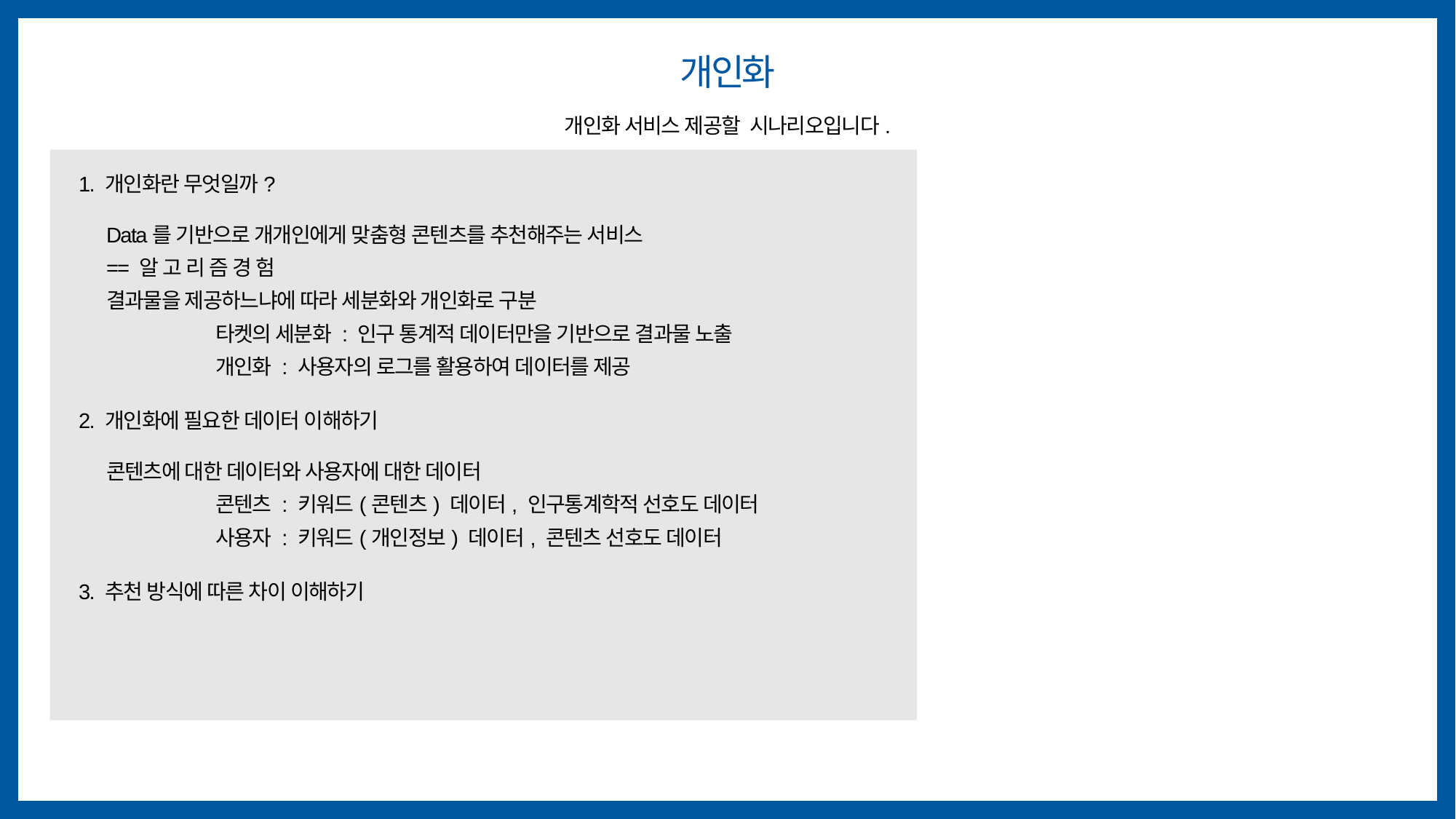

개인화
개인화 서비스 제공할  시나리오입니다.

1. 개인화란 무엇일까?
Data를 기반으로 개개인에게 맞춤형 콘텐츠를 추천해주는 서비스
== 알 고 리 즘 경 험
결과물을 제공하느냐에 따라 세분화와 개인화로 구분
	타켓의 세분화 : 인구 통계적 데이터만을 기반으로 결과물 노출
	개인화 : 사용자의 로그를 활용하여 데이터를 제공
2. 개인화에 필요한 데이터 이해하기
콘텐츠에 대한 데이터와 사용자에 대한 데이터
	콘텐츠 : 키워드(콘텐츠) 데이터, 인구통계학적 선호도 데이터
	사용자 : 키워드(개인정보) 데이터, 콘텐츠 선호도 데이터
3. 추천 방식에 따른 차이 이해하기